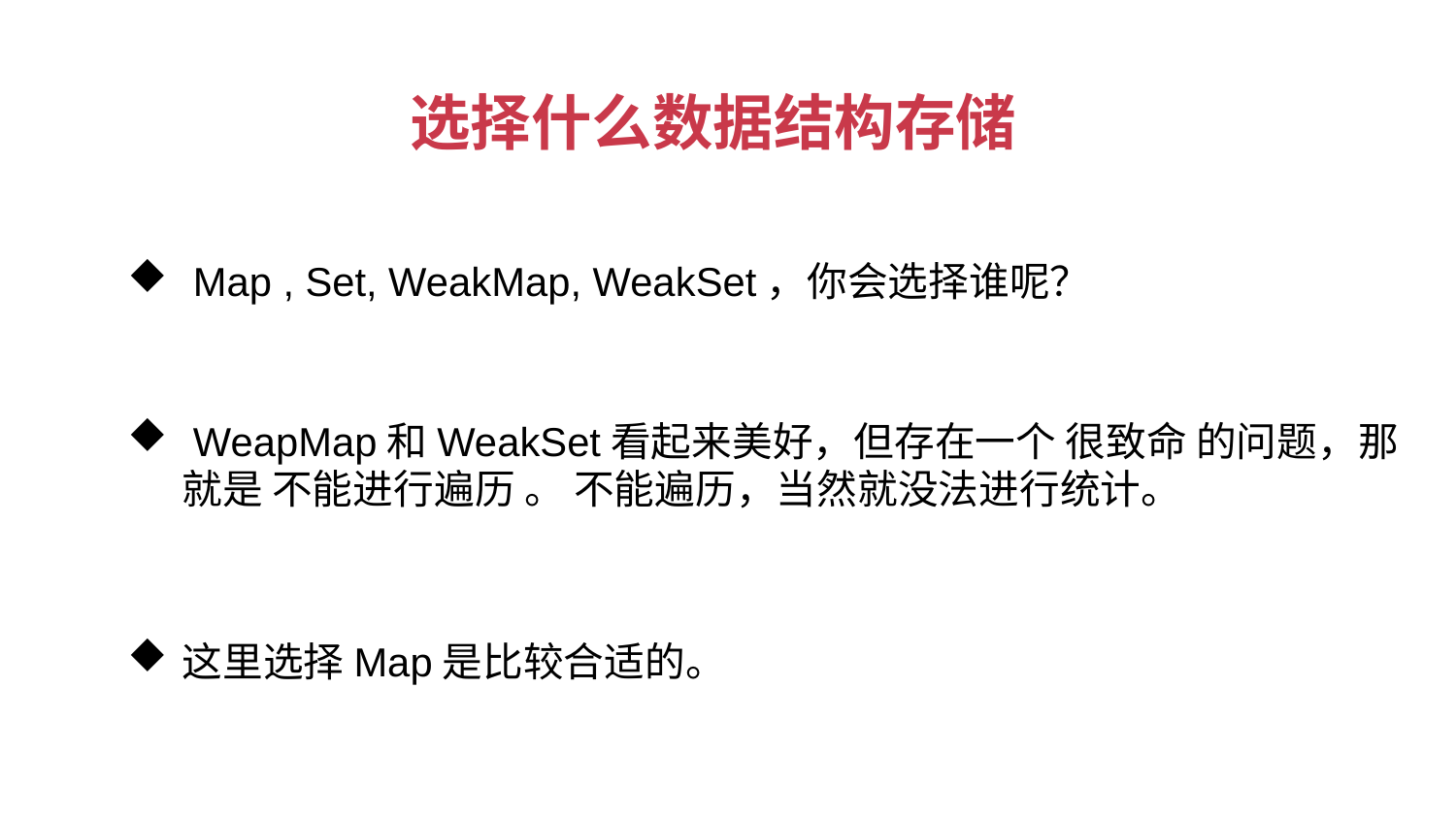

选择什么数据结构存储
 Map , Set, WeakMap, WeakSet，你会选择谁呢？
 WeapMap和WeakSet看起来美好，但存在一个 很致命 的问题，那就是 不能进行遍历 。 不能遍历，当然就没法进行统计。
这里选择Map是比较合适的。